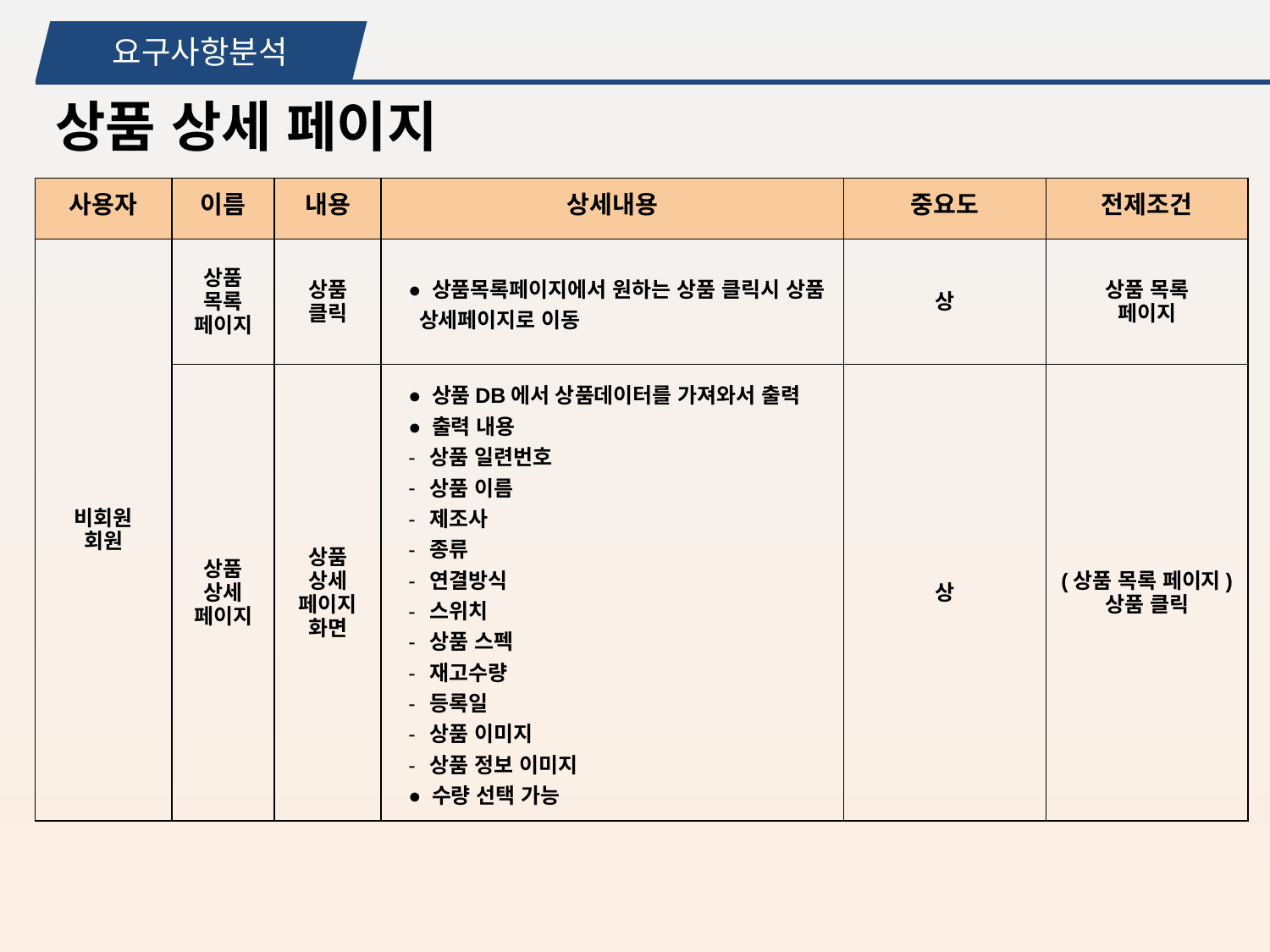

요구사항분석

상품 상세 페이지
| 사용자 | 이름 | 내용 | 상세내용 | 중요도 | 전제조건 |
| --- | --- | --- | --- | --- | --- |
| 비회원 회원 | 상품 목록 페이지 | 상품 클릭 | 상품목록페이지에서 원하는 상품 클릭시 상품 상세페이지로 이동 | 상 | 상품 목록 페이지 |
|  | 상품 상세 페이지 | 상품 상세 페이지 화면 | 상품DB에서 상품데이터를 가져와서 출력 출력 내용 상품 일련번호 상품 이름 제조사 종류 연결방식 스위치 상품 스펙 재고수량 등록일 상품 이미지 상품 정보 이미지 수량 선택 가능 | 상 | (상품 목록 페이지) 상품 클릭 |